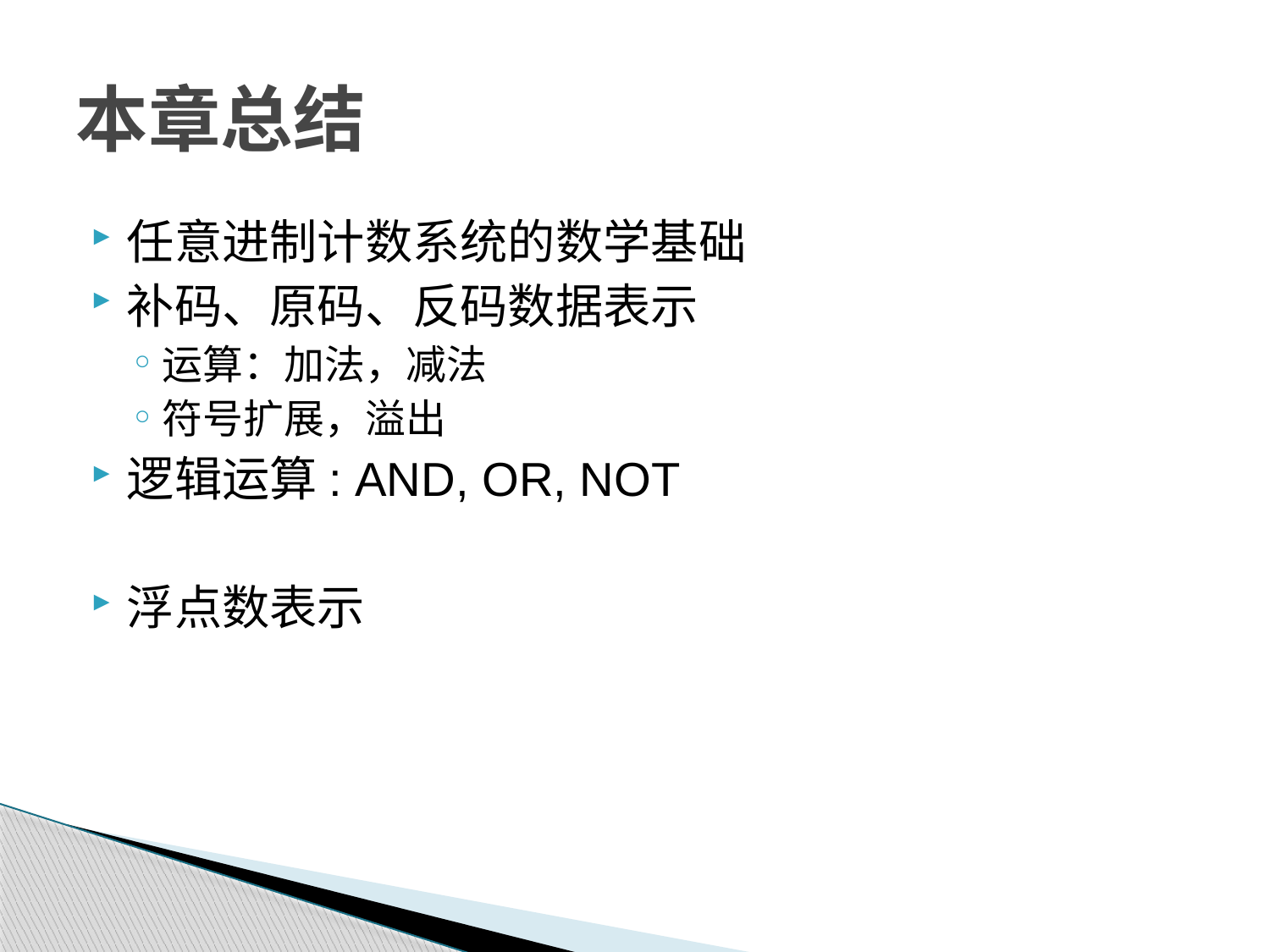

# 本章总结
任意进制计数系统的数学基础
补码、原码、反码数据表示
运算：加法，减法
符号扩展，溢出
逻辑运算: AND, OR, NOT

浮点数表示